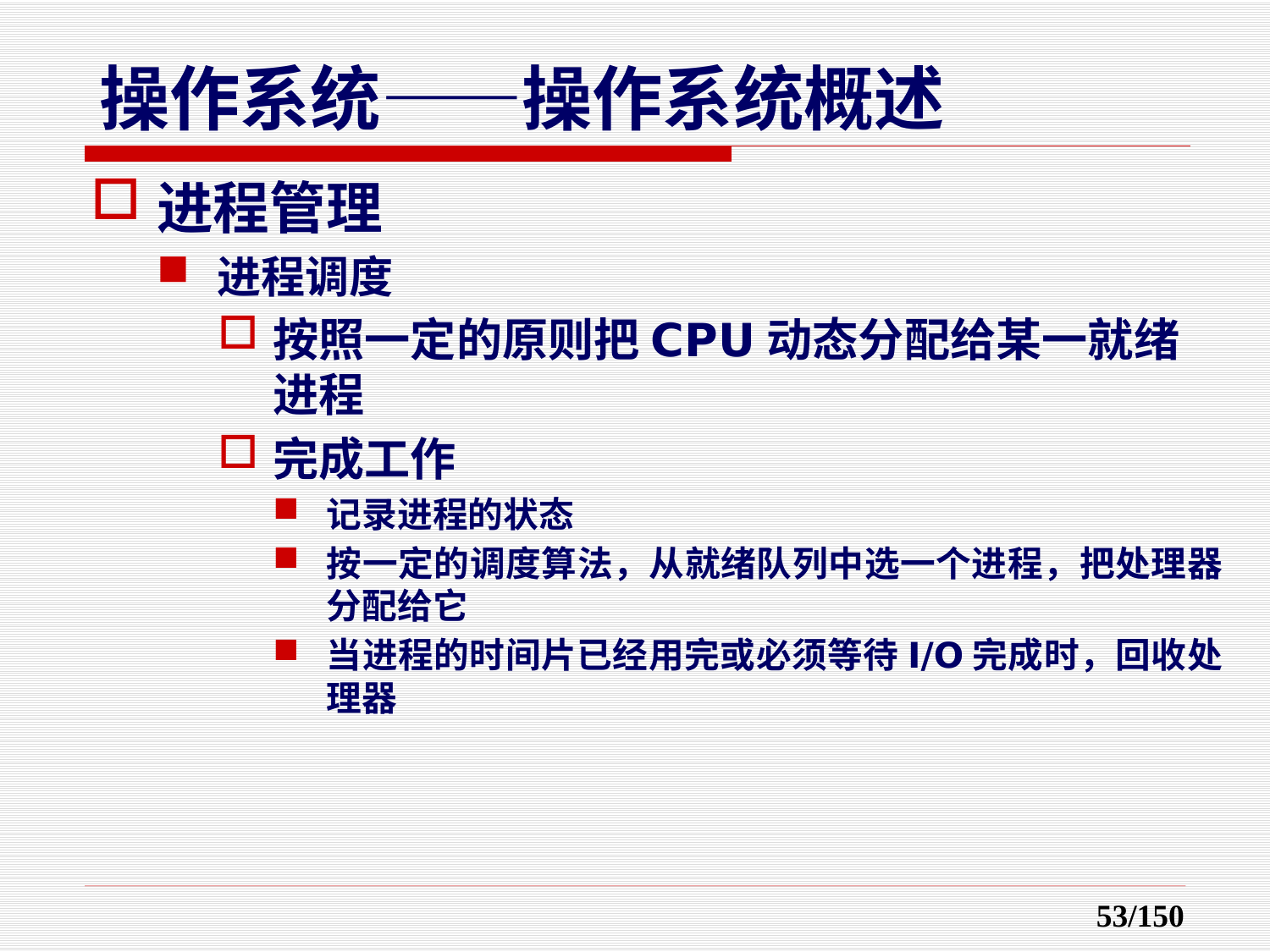

进程管理
进程调度
按照一定的原则把CPU动态分配给某一就绪进程
完成工作
记录进程的状态
按一定的调度算法，从就绪队列中选一个进程，把处理器分配给它
当进程的时间片已经用完或必须等待I/O完成时，回收处理器